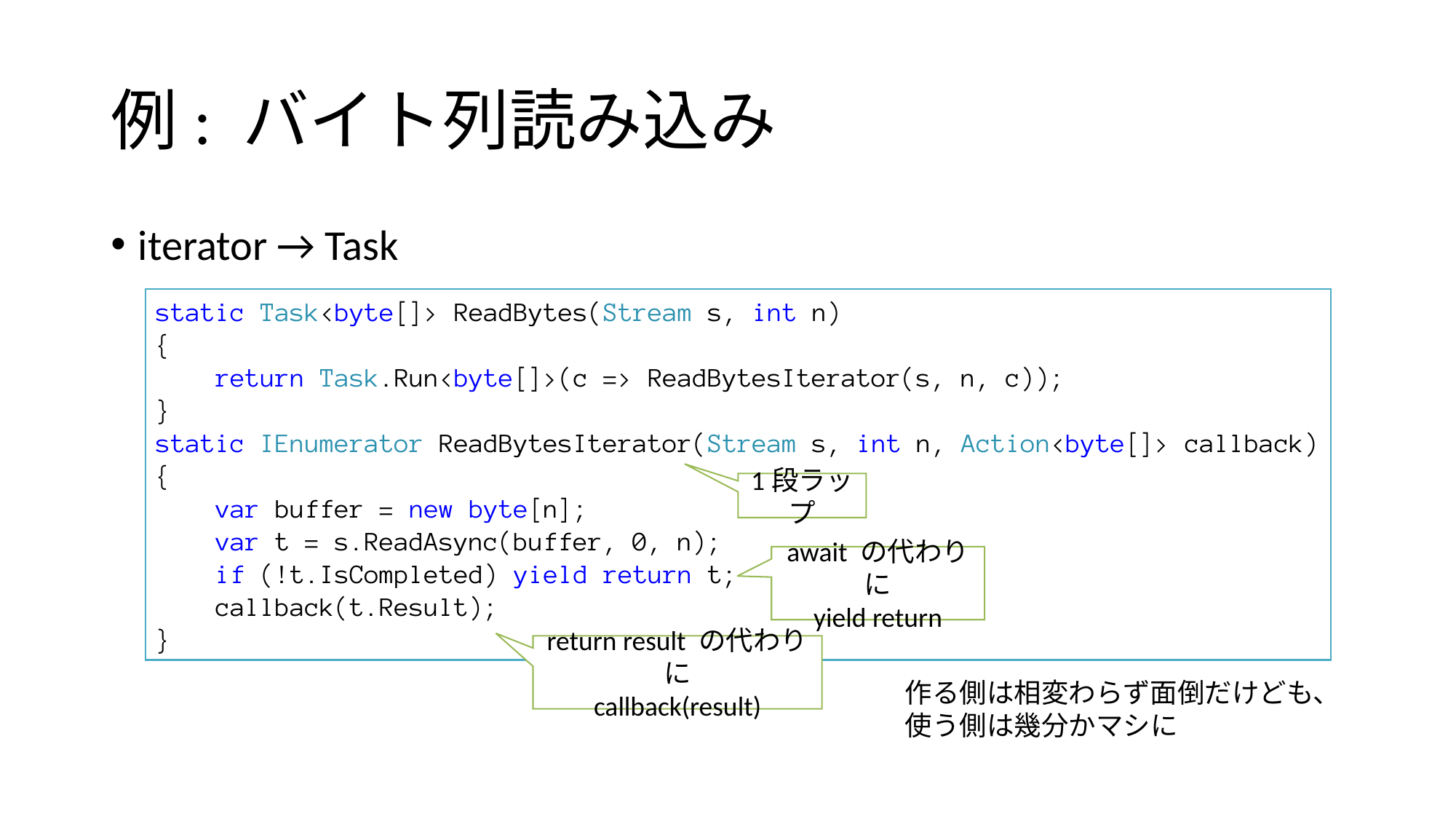

# 例: バイト列読み込み
iterator → Task

C#的には5.0(2012年に正式版)で解決した問題
“Unityでなければ”、3年前に解消されているはずの問題
static Task<byte[]> ReadBytes(Stream s, int n)
{
    return Task.Run<byte[]>(c => ReadBytesIterator(s, n, c));
}
static IEnumerator ReadBytesIterator(Stream s, int n, Action<byte[]> callback)
{
    var buffer = new byte[n];
    var t = s.ReadAsync(buffer, 0, n);
    if (!t.IsCompleted) yield return t;
    callback(t.Result);
}
1段ラップ
await の代わりに
yield return
return result の代わりに
callback(result)
作る側は相変わらず面倒だけども、
使う側は幾分かマシに